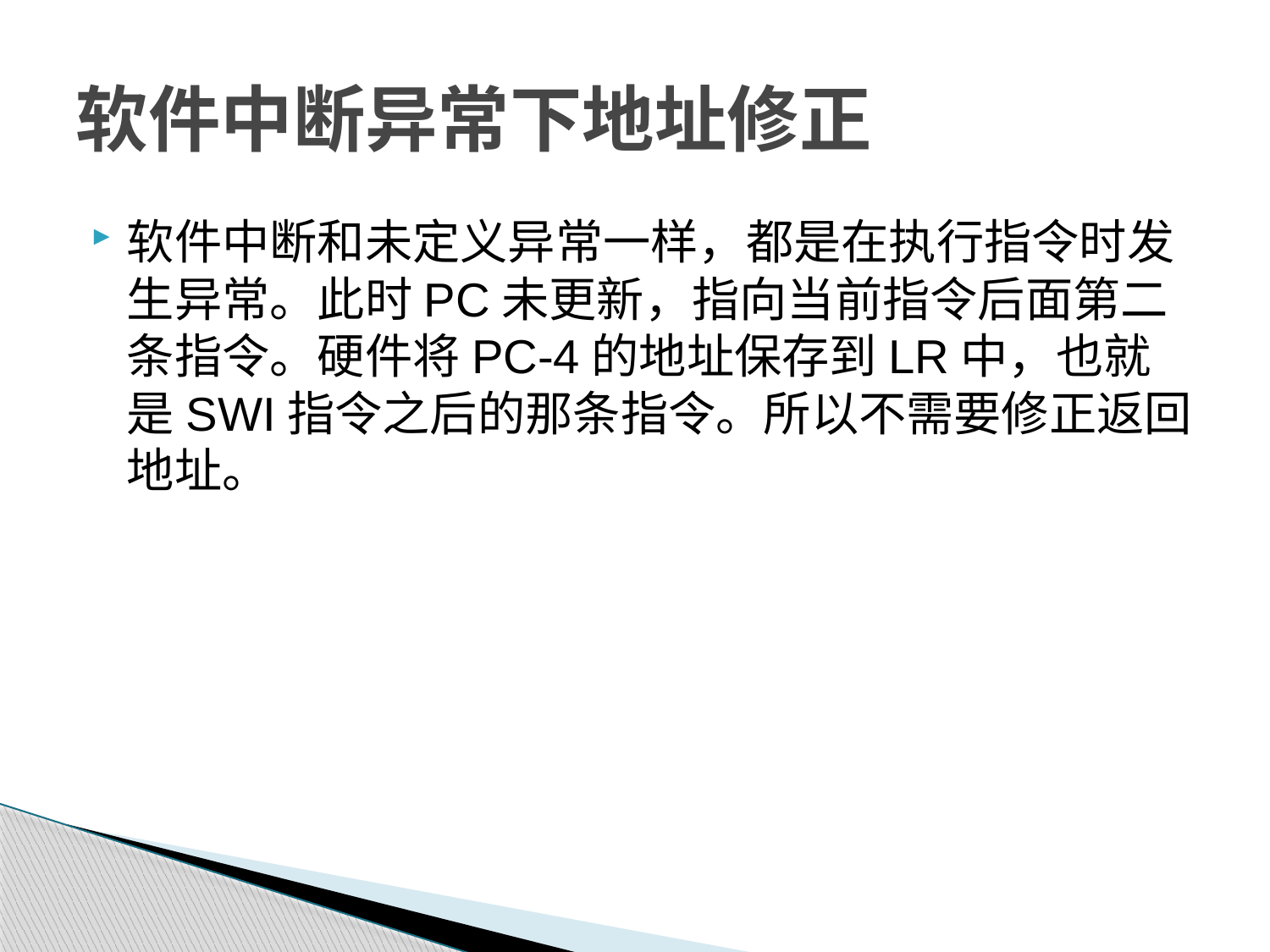

# 软件中断异常下地址修正
软件中断和未定义异常一样，都是在执行指令时发生异常。此时PC未更新，指向当前指令后面第二条指令。硬件将PC-4的地址保存到LR中，也就是SWI指令之后的那条指令。所以不需要修正返回地址。